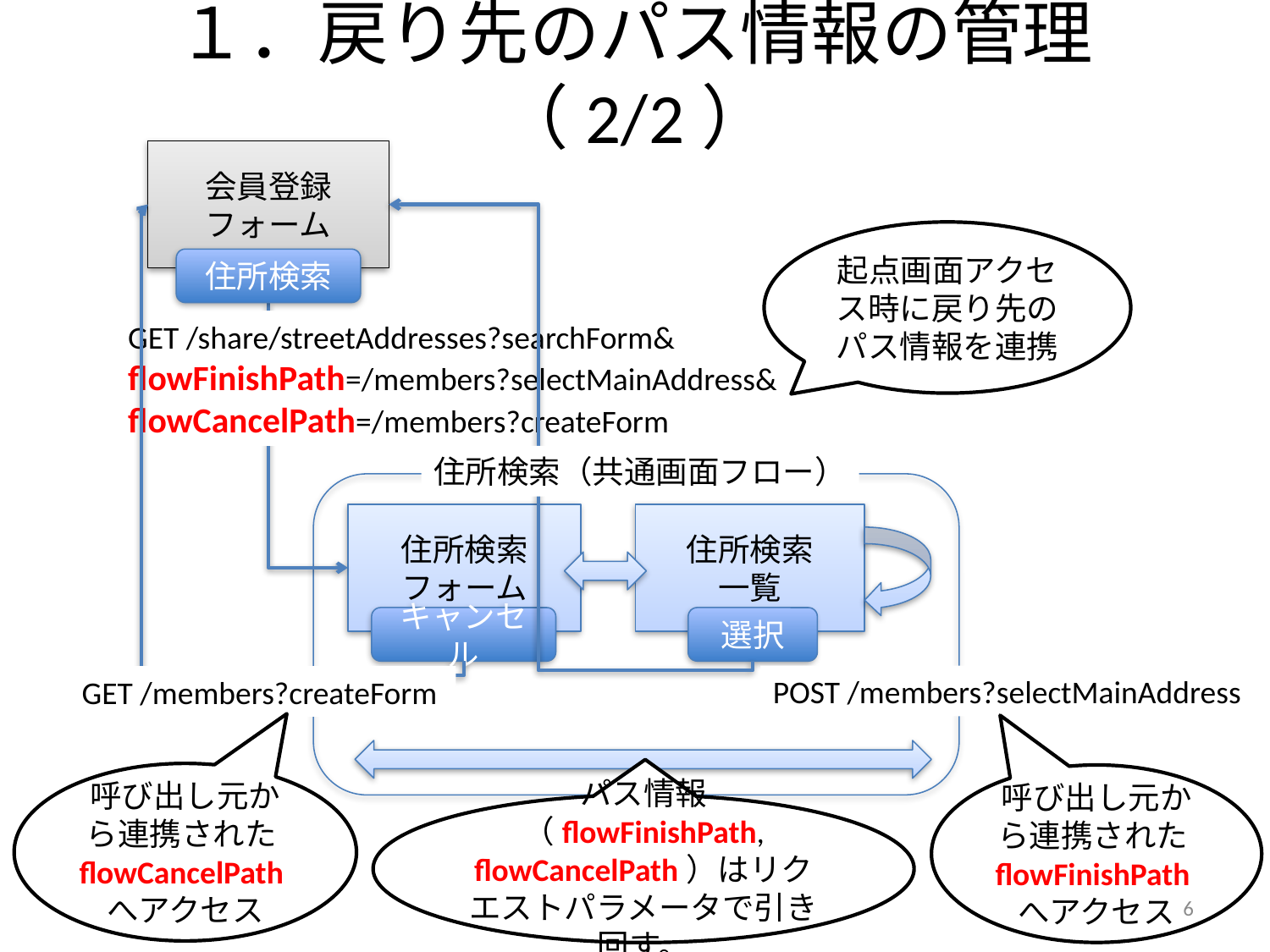

# １．戻り先のパス情報の管理（2/2）
会員登録
フォーム
起点画面アクセス時に戻り先のパス情報を連携
住所検索
GET /share/streetAddresses?searchForm&
flowFinishPath=/members?selectMainAddress&
flowCancelPath=/members?createForm
住所検索（共通画面フロー）

住所検索
フォーム
住所検索
一覧

キャンセル
選択
POST /members?selectMainAddress
GET /members?createForm

呼び出し元から連携されたflowCancelPathへアクセス
呼び出し元から連携されたflowFinishPathへアクセス
パス情報（flowFinishPath, flowCancelPath）はリクエストパラメータで引き回す。
6